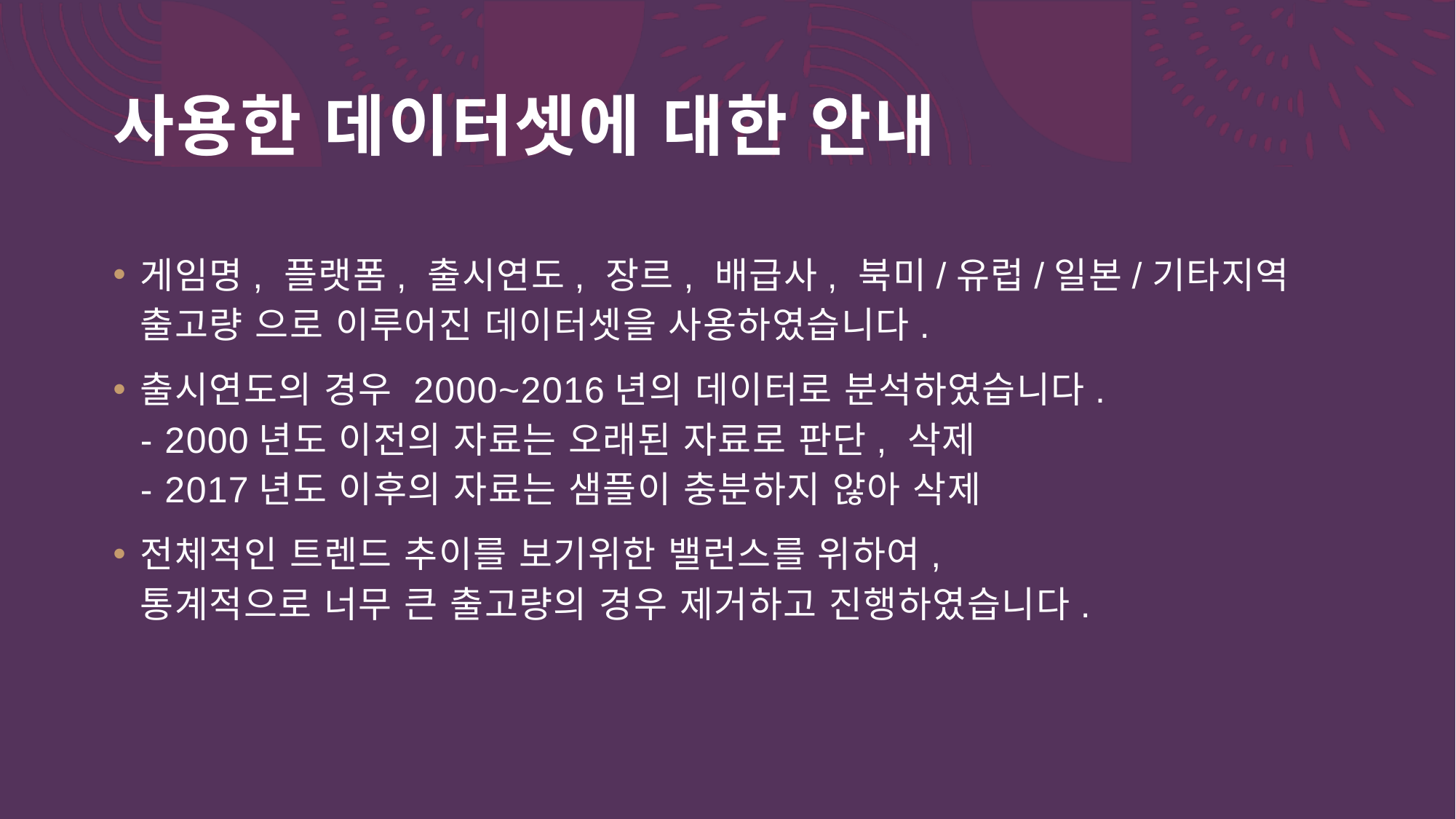

# 사용한 데이터셋에 대한 안내
게임명, 플랫폼, 출시연도, 장르, 배급사, 북미/유럽/일본/기타지역 출고량 으로 이루어진 데이터셋을 사용하였습니다.
출시연도의 경우 2000~2016년의 데이터로 분석하였습니다.
- 2000년도 이전의 자료는 오래된 자료로 판단, 삭제
- 2017년도 이후의 자료는 샘플이 충분하지 않아 삭제
전체적인 트렌드 추이를 보기위한 밸런스를 위하여,
통계적으로 너무 큰 출고량의 경우 제거하고 진행하였습니다.